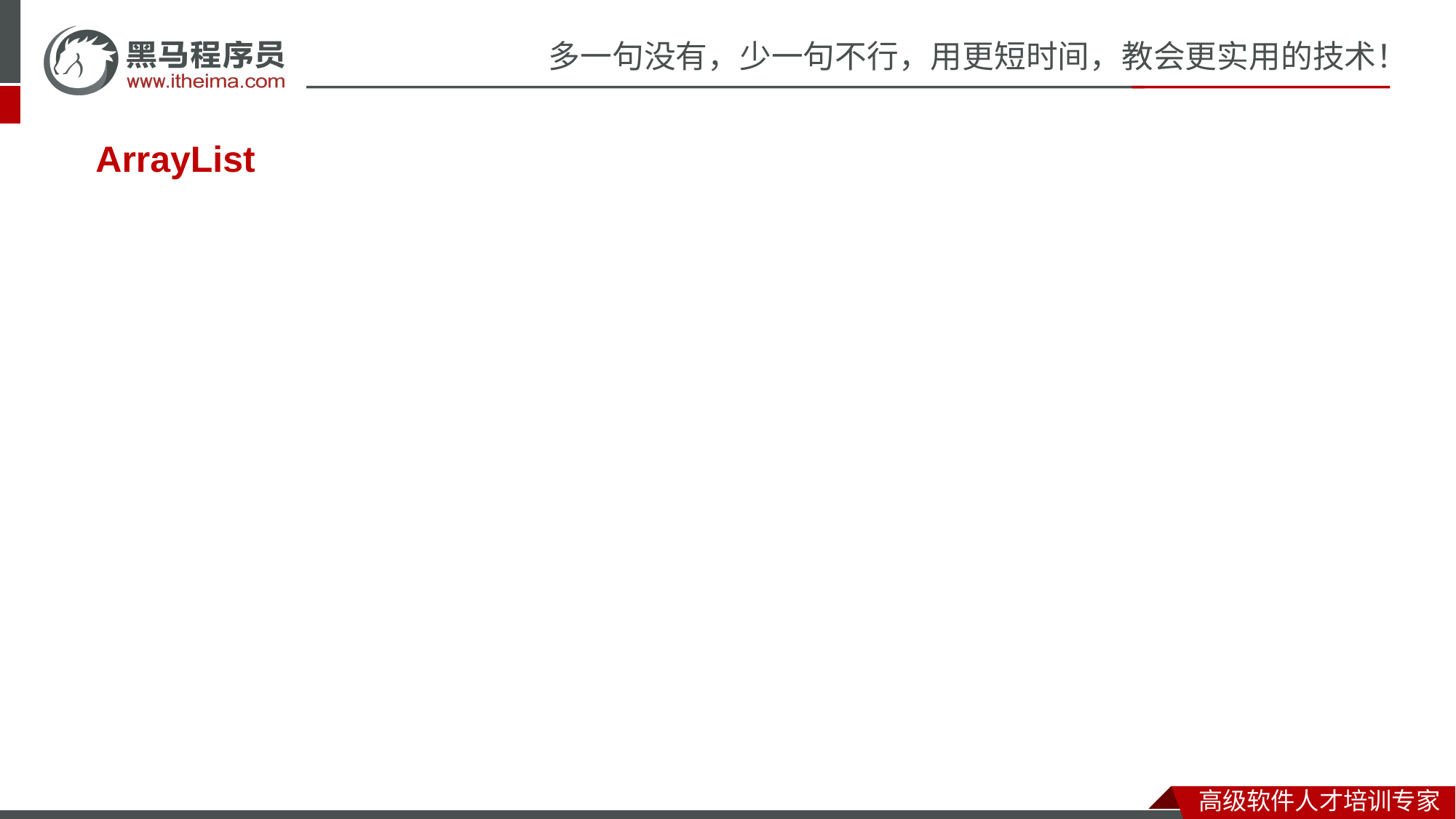

ArrayList
元素5
元素4
元素10
元素3
元素9
元素1
元素2
元素6
元素1
元素7
元素8